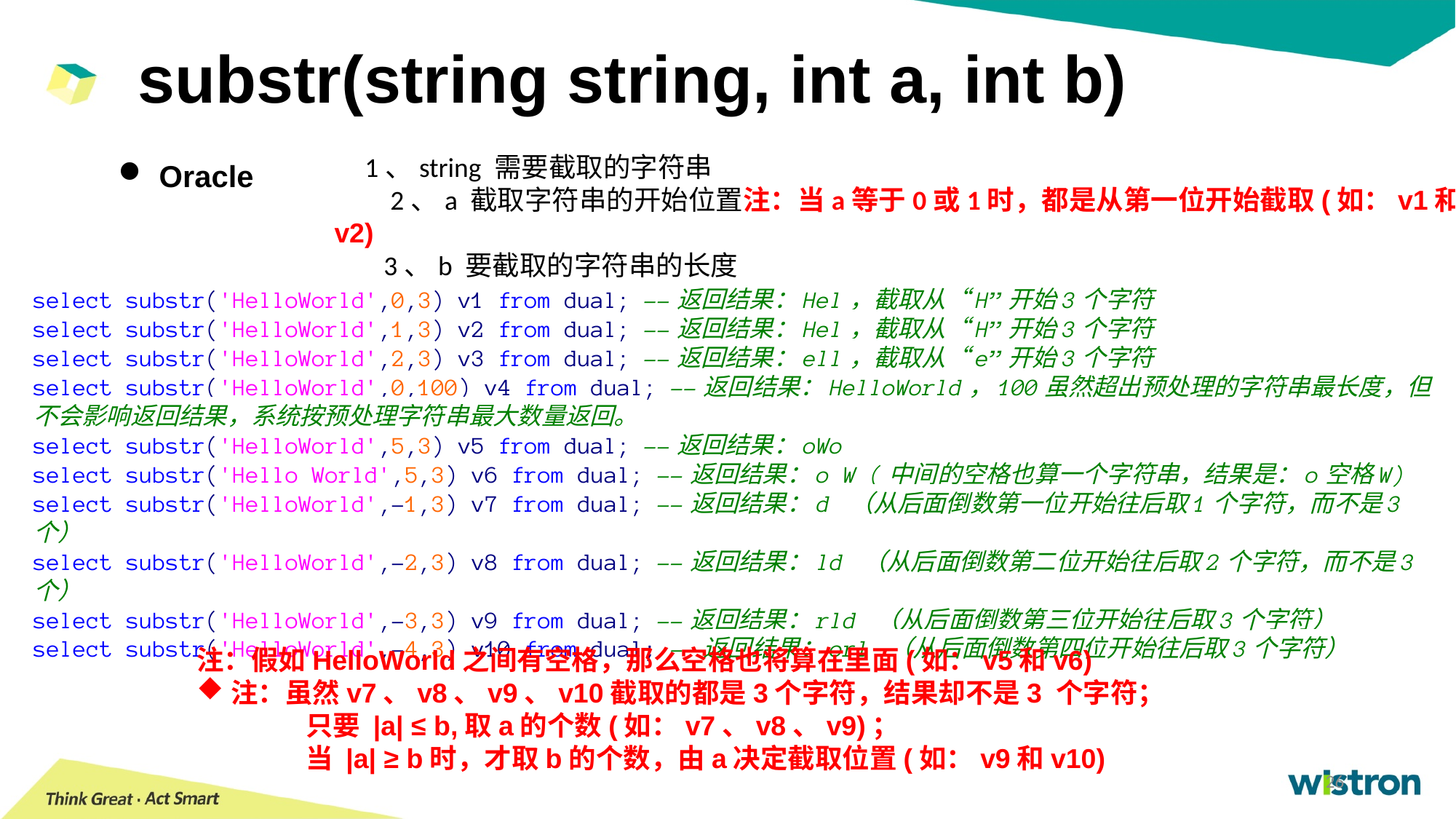

substr(string string, int a, int b)
    1、string 需要截取的字符串
        2、a 截取字符串的开始位置注：当a等于0或1时，都是从第一位开始截取(如：v1和v2)
        3、b 要截取的字符串的长度
Oracle
select substr('HelloWorld',0,3) v1 from dual; --返回结果：Hel，截取从“H”开始3个字符
select substr('HelloWorld',1,3) v2 from dual; --返回结果：Hel，截取从“H”开始3个字符
select substr('HelloWorld',2,3) v3 from dual; --返回结果：ell，截取从“e”开始3个字符
select substr('HelloWorld',0,100) v4 from dual; --返回结果：HelloWorld，100虽然超出预处理的字符串最长度，但不会影响返回结果，系统按预处理字符串最大数量返回。
select substr('HelloWorld',5,3) v5 from dual; --返回结果：oWo
select substr('Hello World',5,3) v6 from dual; --返回结果：o W (中间的空格也算一个字符串，结果是：o空格W)
select substr('HelloWorld',-1,3) v7 from dual; --返回结果：d （从后面倒数第一位开始往后取1个字符，而不是3个）
select substr('HelloWorld',-2,3) v8 from dual; --返回结果：ld （从后面倒数第二位开始往后取2个字符，而不是3个）
select substr('HelloWorld',-3,3) v9 from dual; --返回结果：rld （从后面倒数第三位开始往后取3个字符）
select substr('HelloWorld',-4,3) v10 from dual; --返回结果：orl （从后面倒数第四位开始往后取3个字符）
注：假如HelloWorld之间有空格，那么空格也将算在里面(如：v5和v6)
注：虽然v7、v8、v9、v10截取的都是3个字符，结果却不是3 个字符；
只要 |a| ≤ b,取a的个数(如：v7、v8、v9)；
当 |a| ≥ b时，才取b的个数，由a决定截取位置(如：v9和v10)
26